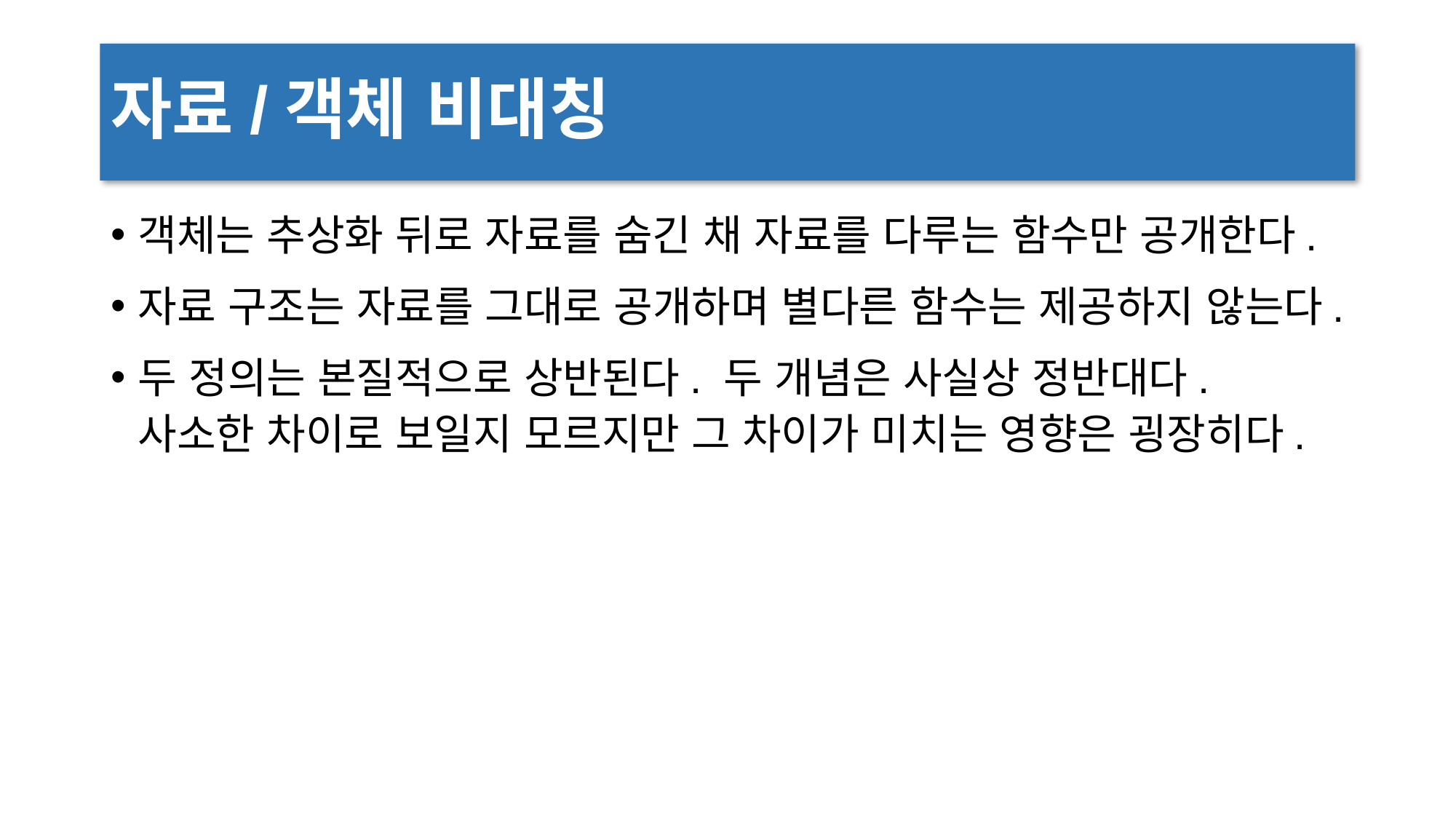

# 자료/객체 비대칭
객체는 추상화 뒤로 자료를 숨긴 채 자료를 다루는 함수만 공개한다.
자료 구조는 자료를 그대로 공개하며 별다른 함수는 제공하지 않는다.
두 정의는 본질적으로 상반된다. 두 개념은 사실상 정반대다. 사소한 차이로 보일지 모르지만 그 차이가 미치는 영향은 굉장히다.